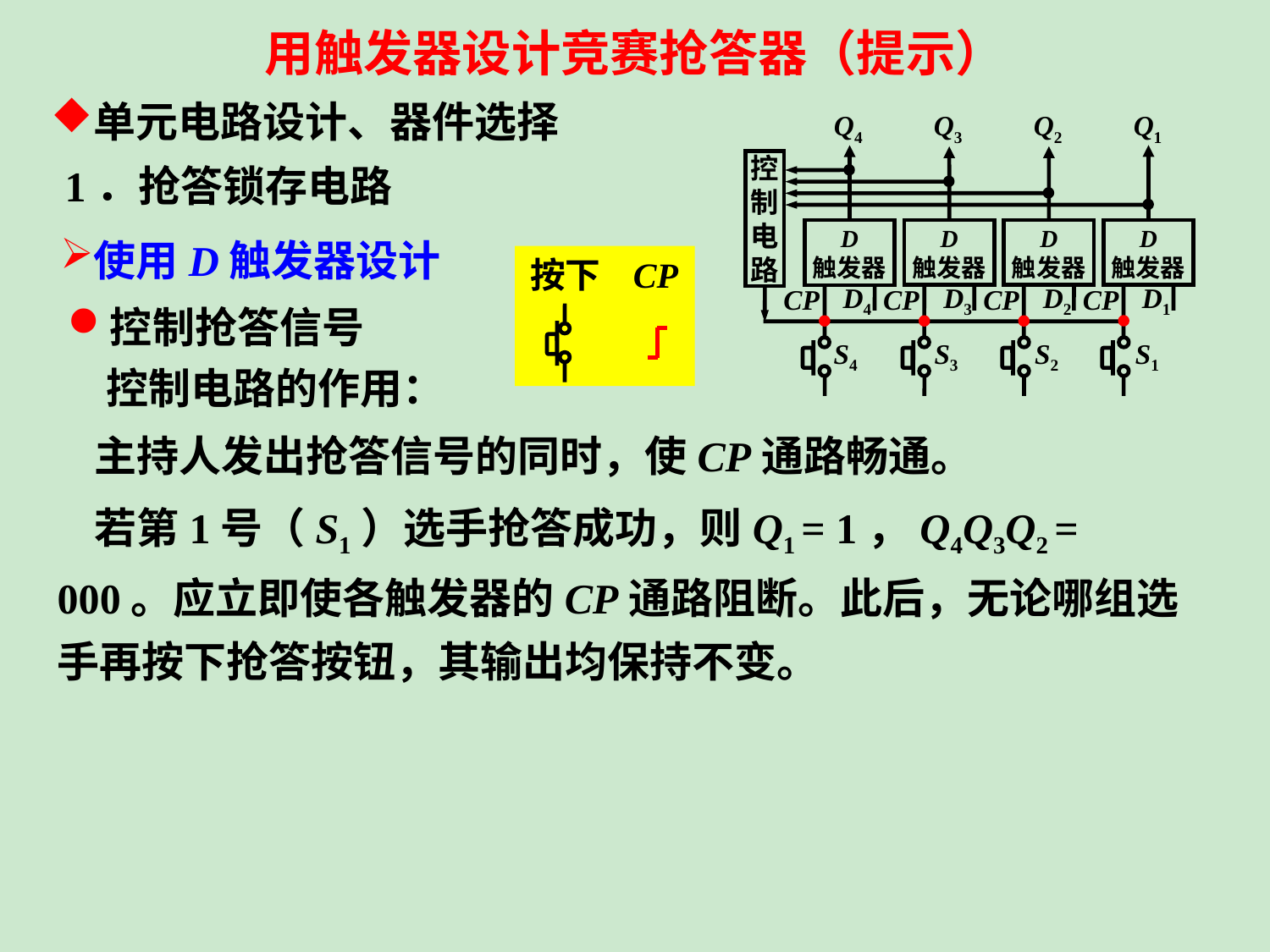

用触发器设计竞赛抢答器（提示）
单元电路设计、器件选择
Q4
Q3
Q2
Q1

控
制
电
路

D
触发器
D
触发器
D
触发器
D
触发器
CP
CP
CP
CP
D4
D3
D2
D1

S4
S3
S2
S1

1．抢答锁存电路
使用D触发器设计

按下
CP

控制抢答信号
控制电路的作用：
主持人发出抢答信号的同时，使CP通路畅通。
若第1号（S1）选手抢答成功，则Q1 = 1，Q4Q3Q2 = 000。应立即使各触发器的CP通路阻断。此后，无论哪组选手再按下抢答按钮，其输出均保持不变。